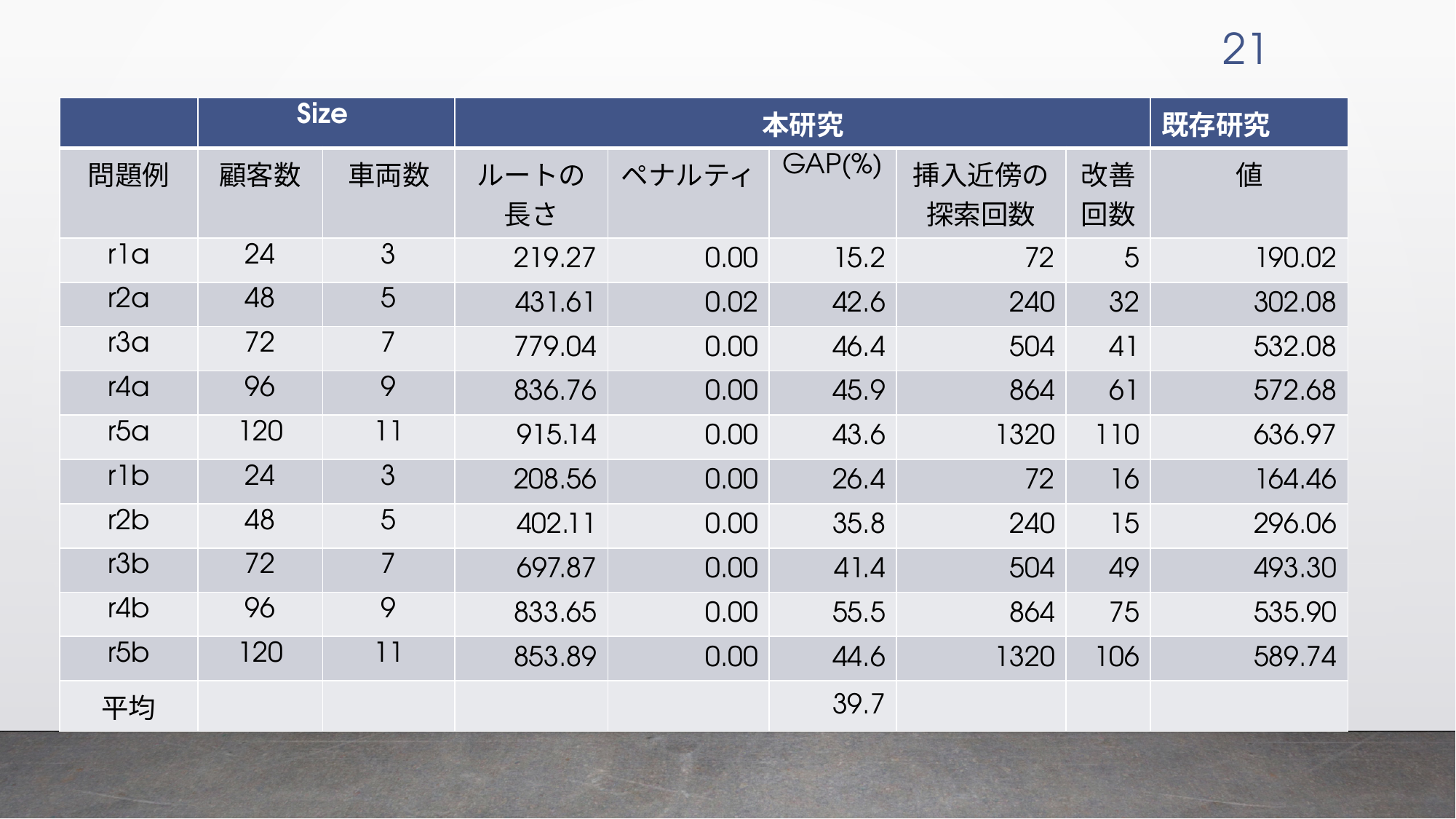

21
|  | Size |  | 本研究 |  |  |  |  | 既存研究 |
| --- | --- | --- | --- | --- | --- | --- | --- | --- |
| 問題例 | 顧客数 | 車両数 | ルートの長さ | ペナルティ | GAP(%) | 挿入近傍の 探索回数 | 改善回数 | 値 |
| r1a | 24 | 3 | 219.27 | 0.00 | 15.2 | 72 | 5 | 190.02 |
| r2a | 48 | 5 | 431.61 | 0.02 | 42.6 | 240 | 32 | 302.08 |
| r3a | 72 | 7 | 779.04 | 0.00 | 46.4 | 504 | 41 | 532.08 |
| r4a | 96 | 9 | 836.76 | 0.00 | 45.9 | 864 | 61 | 572.68 |
| r5a | 120 | 11 | 915.14 | 0.00 | 43.6 | 1320 | 110 | 636.97 |
| r1b | 24 | 3 | 208.56 | 0.00 | 26.4 | 72 | 16 | 164.46 |
| r2b | 48 | 5 | 402.11 | 0.00 | 35.8 | 240 | 15 | 296.06 |
| r3b | 72 | 7 | 697.87 | 0.00 | 41.4 | 504 | 49 | 493.30 |
| r4b | 96 | 9 | 833.65 | 0.00 | 55.5 | 864 | 75 | 535.90 |
| r5b | 120 | 11 | 853.89 | 0.00 | 44.6 | 1320 | 106 | 589.74 |
| 平均 |  |  |  |  | 39.7 |  |  |  |